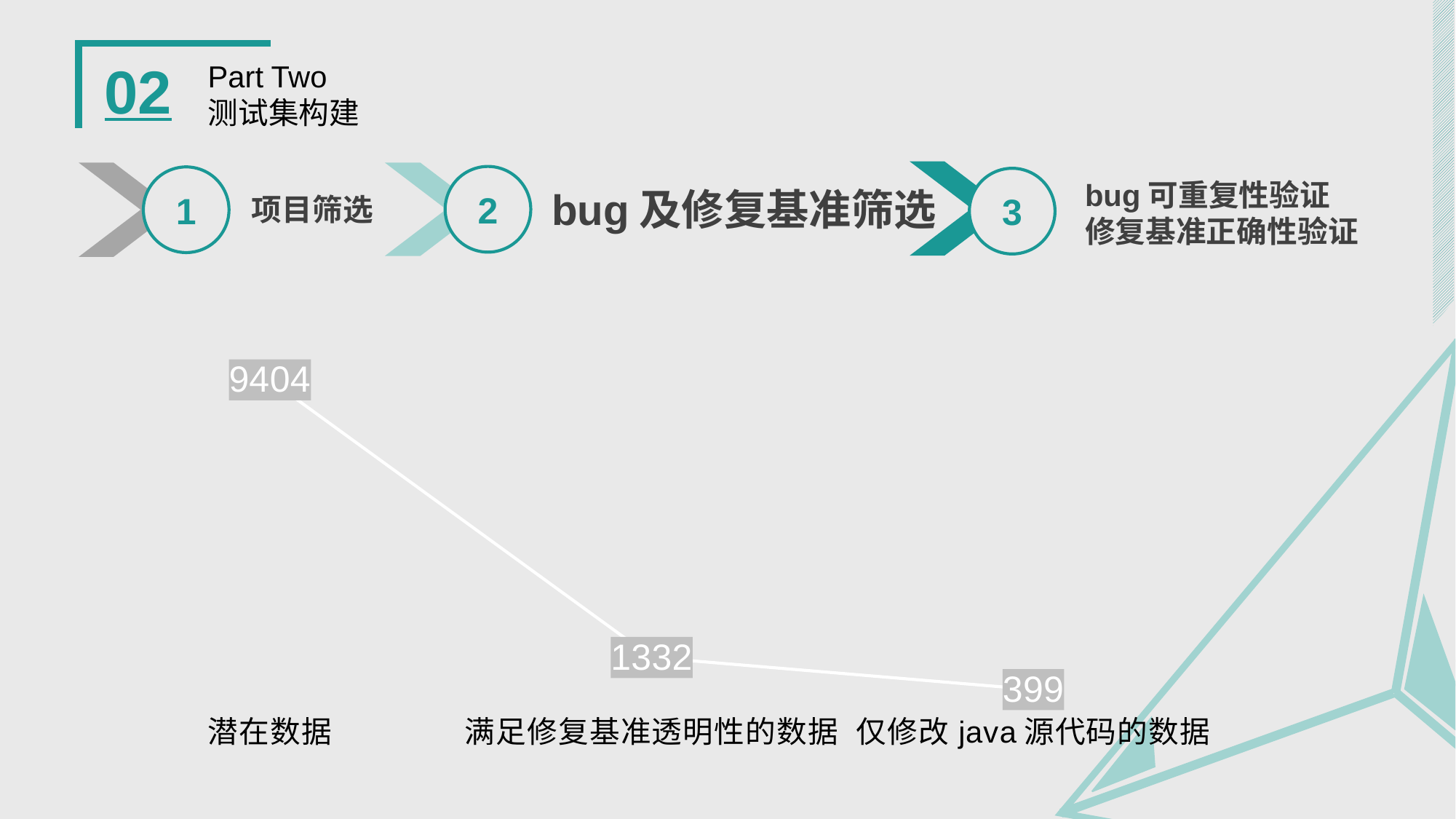

02
Part Two
测试集构建

2
1
3
bug可重复性验证
修复基准正确性验证
bug及修复基准筛选
项目筛选

### Chart

| Category | 系列 1 |
|---|---|
| 潜在数据 | 9404.0 |
| 满足修复基准透明性的数据 | 1332.0 |
| 仅修改java源代码的数据 | 399.0 |